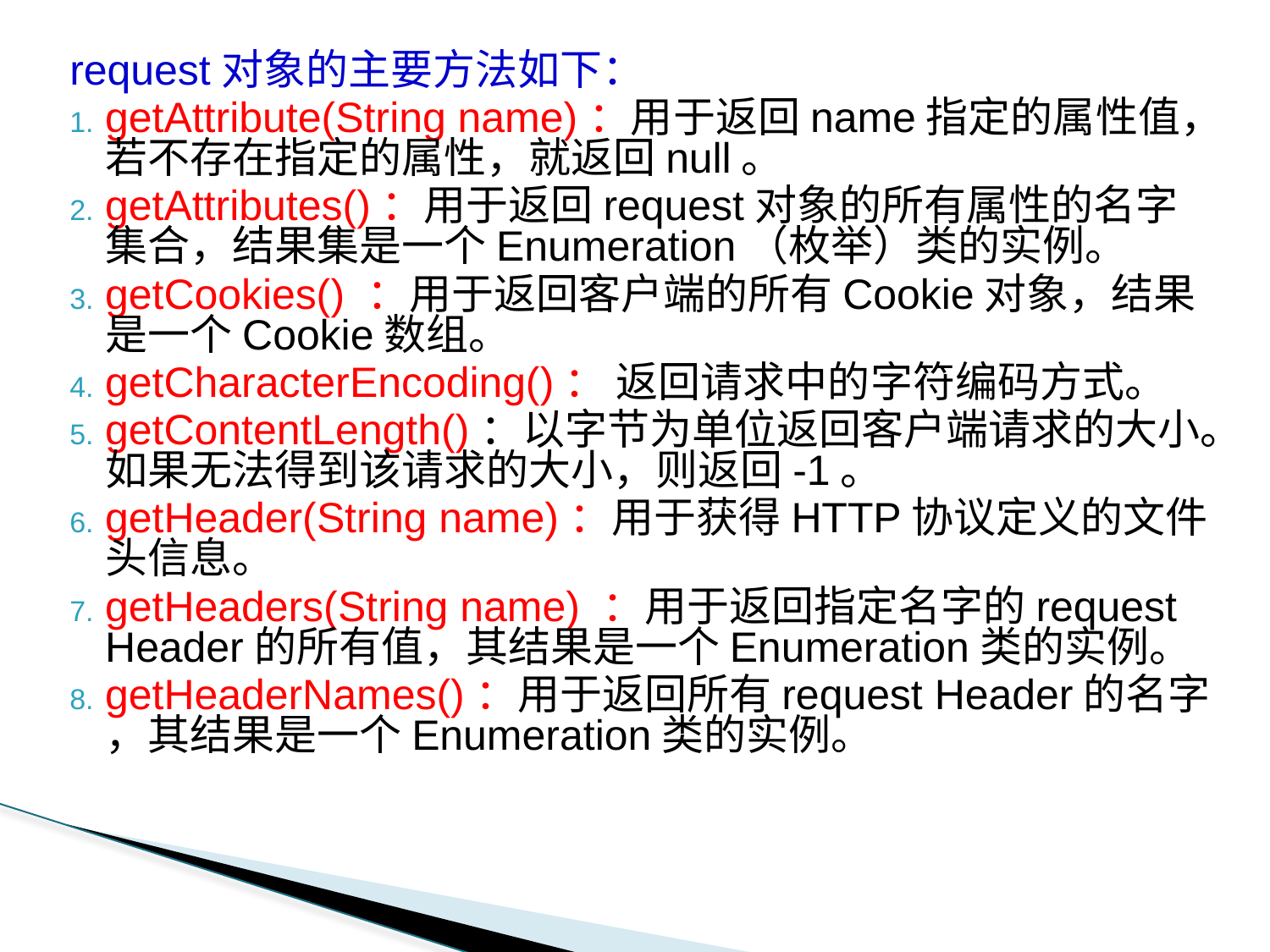

request对象的主要方法如下：
getAttribute(String name)：用于返回name指定的属性值，若不存在指定的属性，就返回null。
getAttributes()：用于返回request对象的所有属性的名字集合，结果集是一个Enumeration（枚举）类的实例。
getCookies() ：用于返回客户端的所有Cookie对象，结果是一个Cookie数组。
getCharacterEncoding()： 返回请求中的字符编码方式。
getContentLength()：以字节为单位返回客户端请求的大小。如果无法得到该请求的大小，则返回-1。
getHeader(String name)：用于获得HTTP协议定义的文件头信息。
getHeaders(String name) ：用于返回指定名字的request Header的所有值，其结果是一个Enumeration类的实例。
getHeaderNames()：用于返回所有request Header的名字 ，其结果是一个Enumeration类的实例。

8